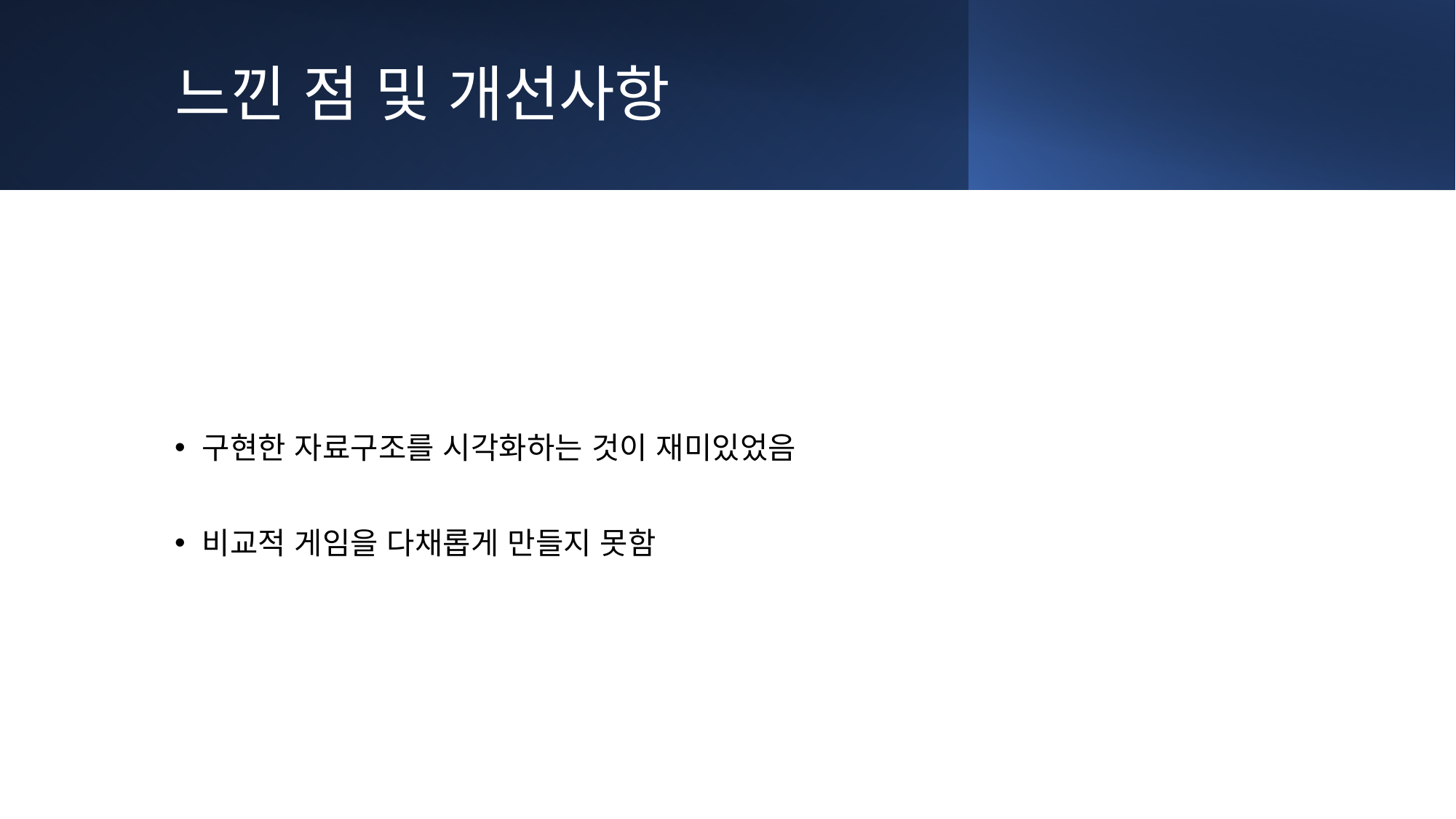

# 느낀 점 및 개선사항
구현한 자료구조를 시각화하는 것이 재미있었음

비교적 게임을 다채롭게 만들지 못함